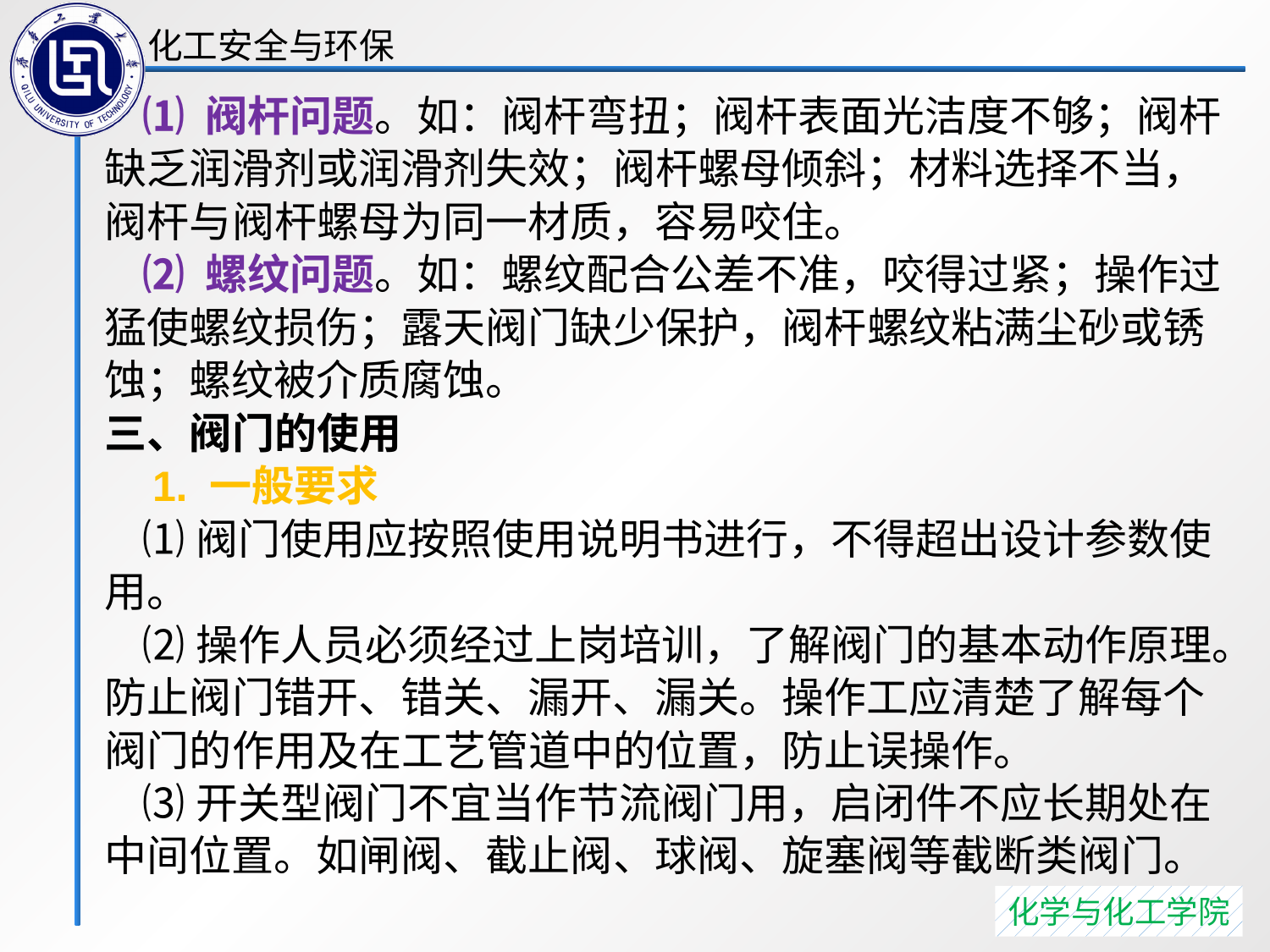

⑴ 阀杆问题。如：阀杆弯扭；阀杆表面光洁度不够；阀杆缺乏润滑剂或润滑剂失效；阀杆螺母倾斜；材料选择不当，阀杆与阀杆螺母为同一材质，容易咬住。
    ⑵ 螺纹问题。如：螺纹配合公差不准，咬得过紧；操作过猛使螺纹损伤；露天阀门缺少保护，阀杆螺纹粘满尘砂或锈蚀；螺纹被介质腐蚀。
三、阀门的使用
    1. 一般要求
    ⑴阀门使用应按照使用说明书进行，不得超出设计参数使用。
    ⑵操作人员必须经过上岗培训，了解阀门的基本动作原理。防止阀门错开、错关、漏开、漏关。操作工应清楚了解每个阀门的作用及在工艺管道中的位置，防止误操作。
    ⑶开关型阀门不宜当作节流阀门用，启闭件不应长期处在中间位置。如闸阀、截止阀、球阀、旋塞阀等截断类阀门。